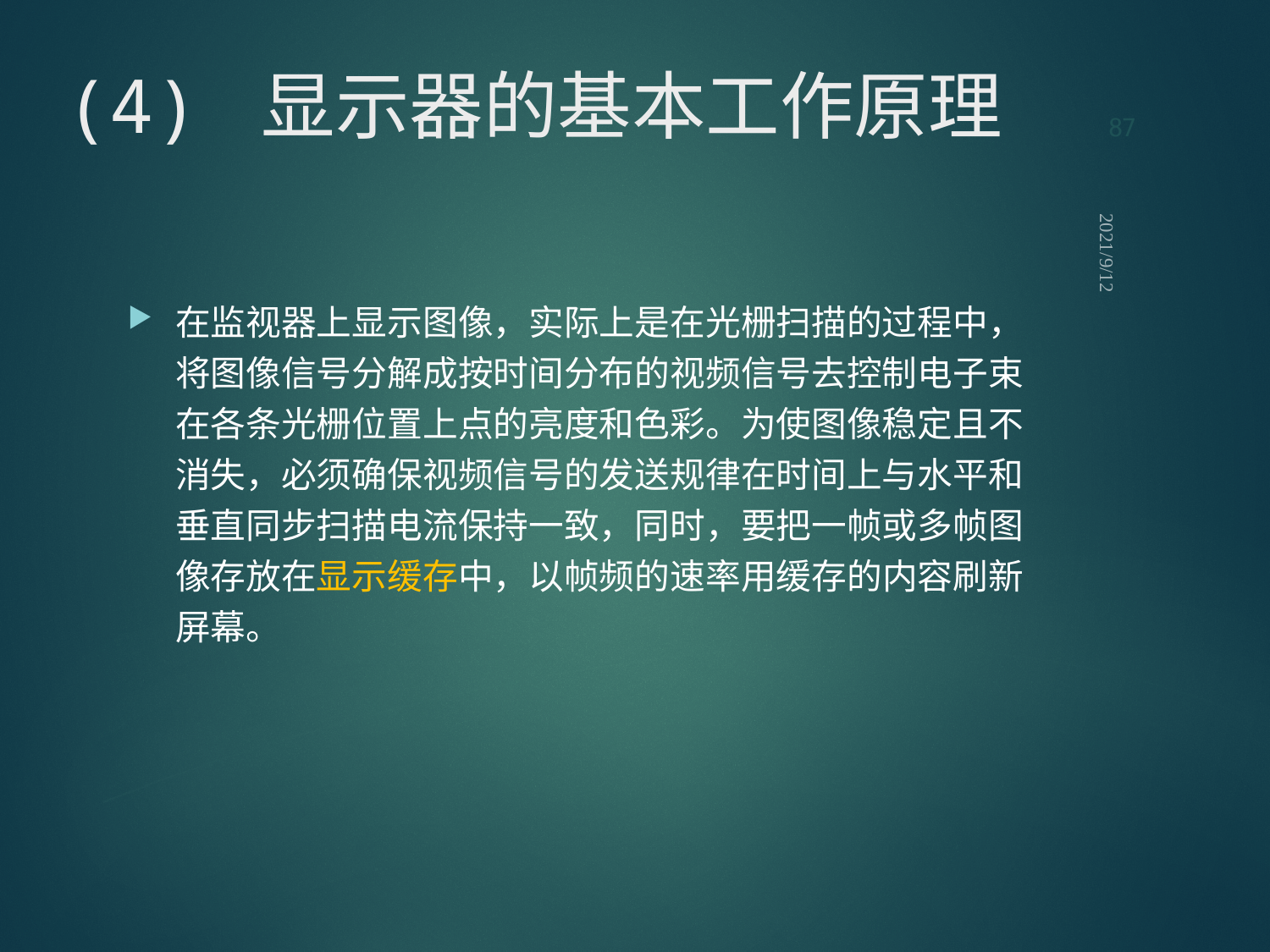

87
# (4) 显示器的基本工作原理
2021/9/12
在监视器上显示图像，实际上是在光栅扫描的过程中，将图像信号分解成按时间分布的视频信号去控制电子束在各条光栅位置上点的亮度和色彩。为使图像稳定且不消失，必须确保视频信号的发送规律在时间上与水平和垂直同步扫描电流保持一致，同时，要把一帧或多帧图像存放在显示缓存中，以帧频的速率用缓存的内容刷新屏幕。